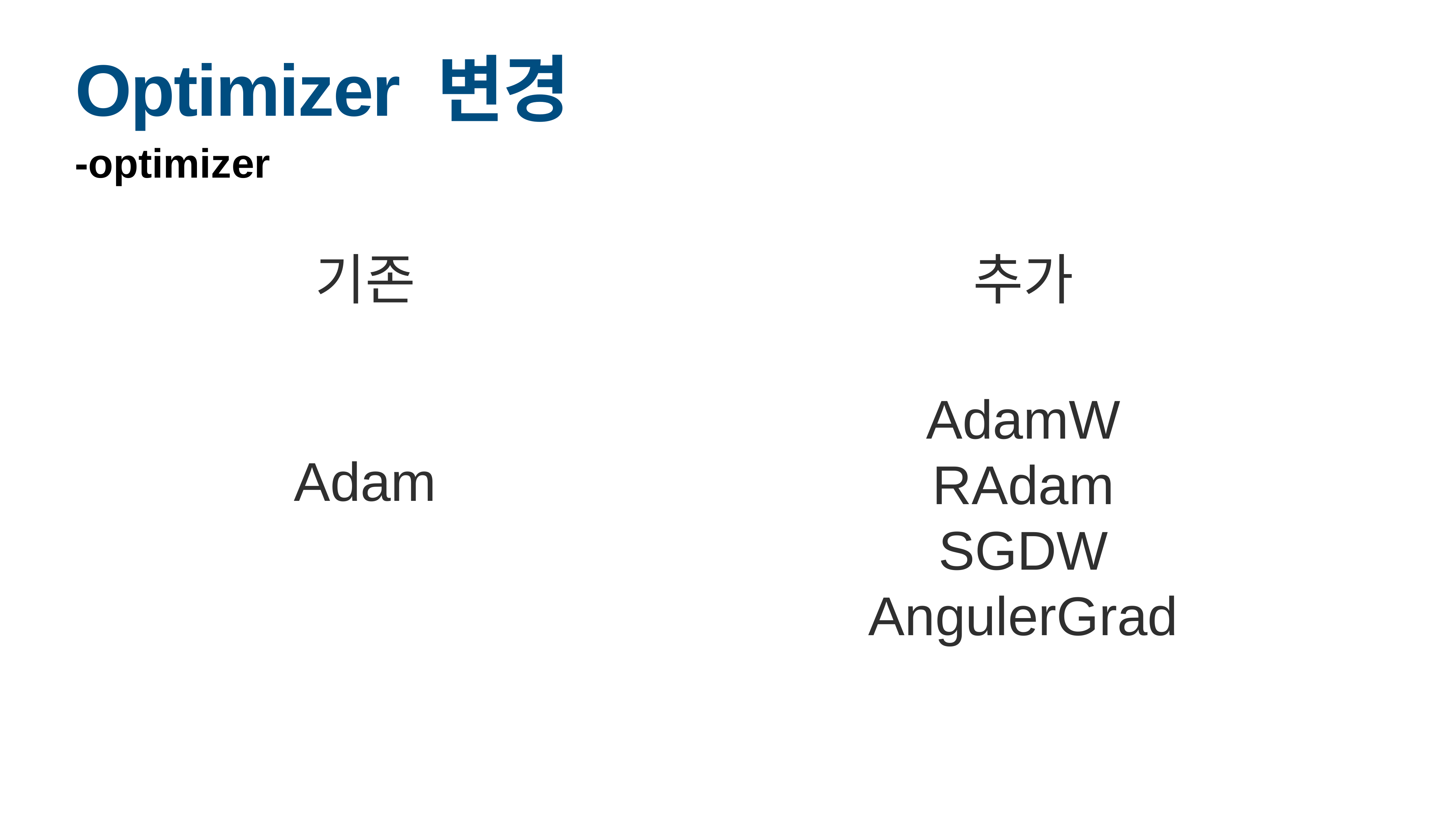

# Optimizer 변경
-optimizer
기존
추가
AdamW
RAdam
SGDW
AngulerGrad
Adam